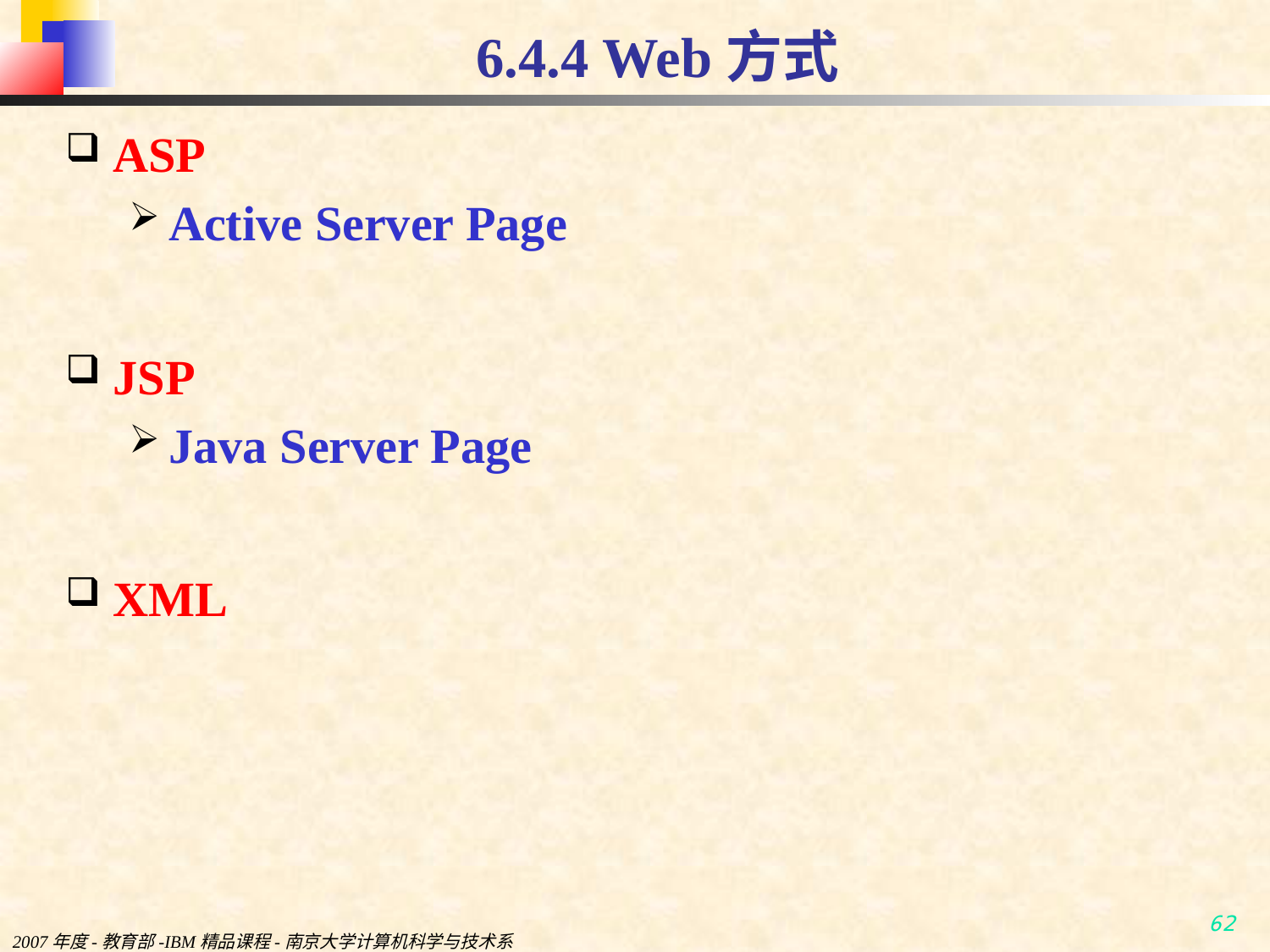

# 6.4.4 Web方式
ASP
Active Server Page

JSP
Java Server Page

XML
62
2007年度-教育部-IBM精品课程-南京大学计算机科学与技术系